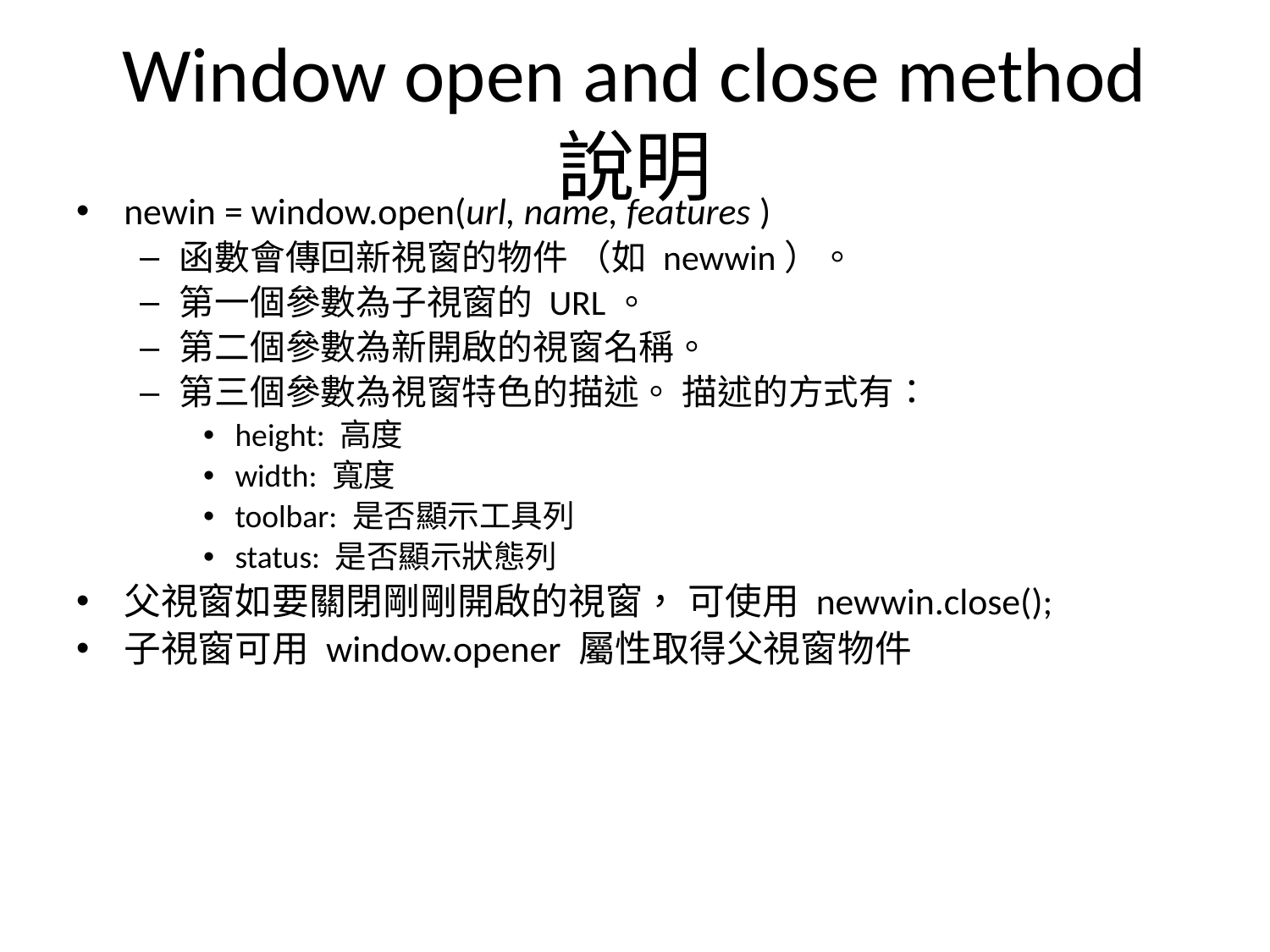

# Window open and close method 說明
newin = window.open(url, name, features )
函數會傳回新視窗的物件 （如 newwin）。
第一個參數為子視窗的 URL。
第二個參數為新開啟的視窗名稱。
第三個參數為視窗特色的描述。 描述的方式有：
height: 高度
width: 寬度
toolbar: 是否顯示工具列
status: 是否顯示狀態列
父視窗如要關閉剛剛開啟的視窗， 可使用 newwin.close();
子視窗可用 window.opener 屬性取得父視窗物件